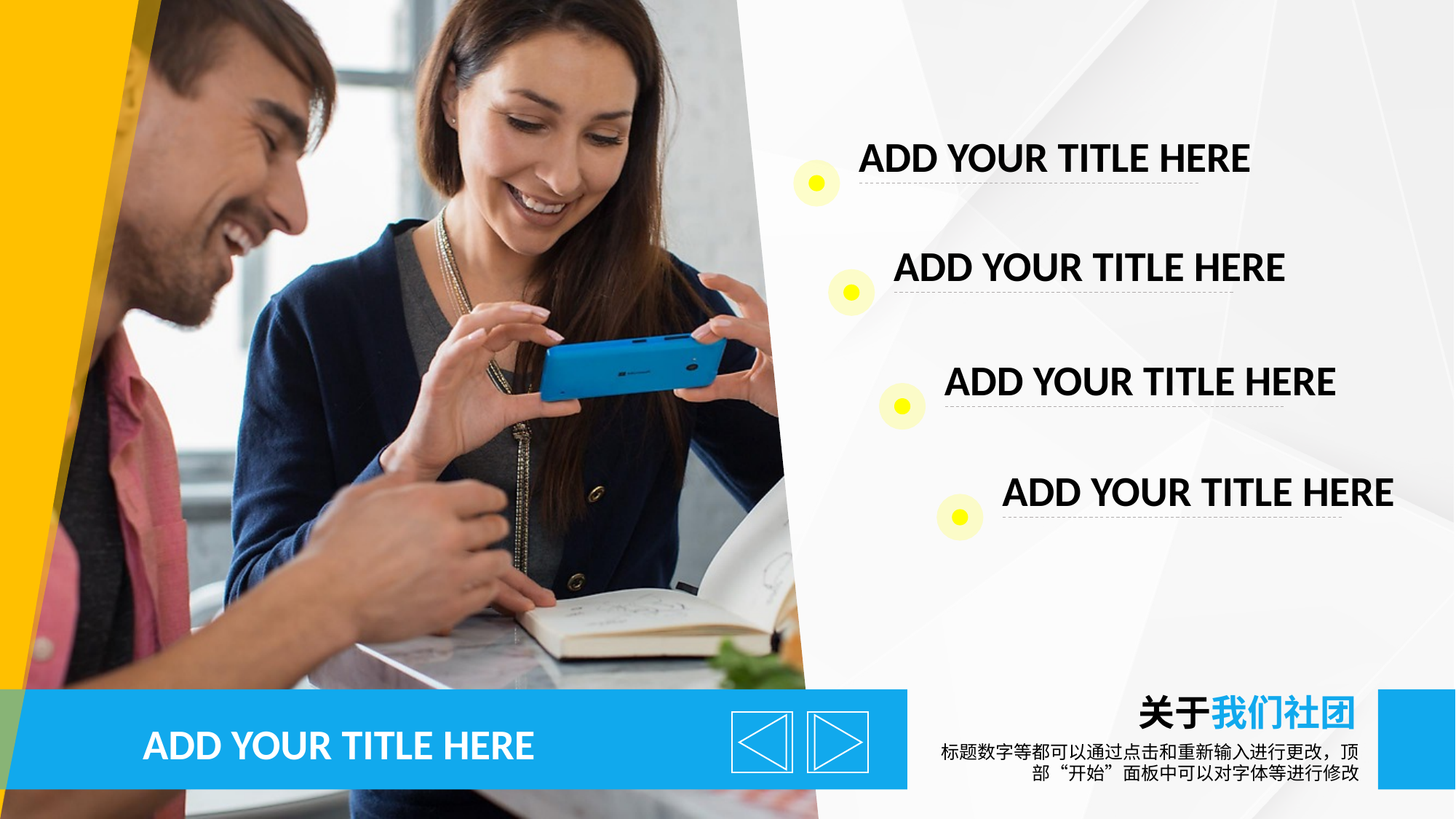

ADD YOUR TITLE HERE

ADD YOUR TITLE HERE

ADD YOUR TITLE HERE

ADD YOUR TITLE HERE

关于我们社团
ADD YOUR TITLE HERE

标题数字等都可以通过点击和重新输入进行更改，顶部“开始”面板中可以对字体等进行修改